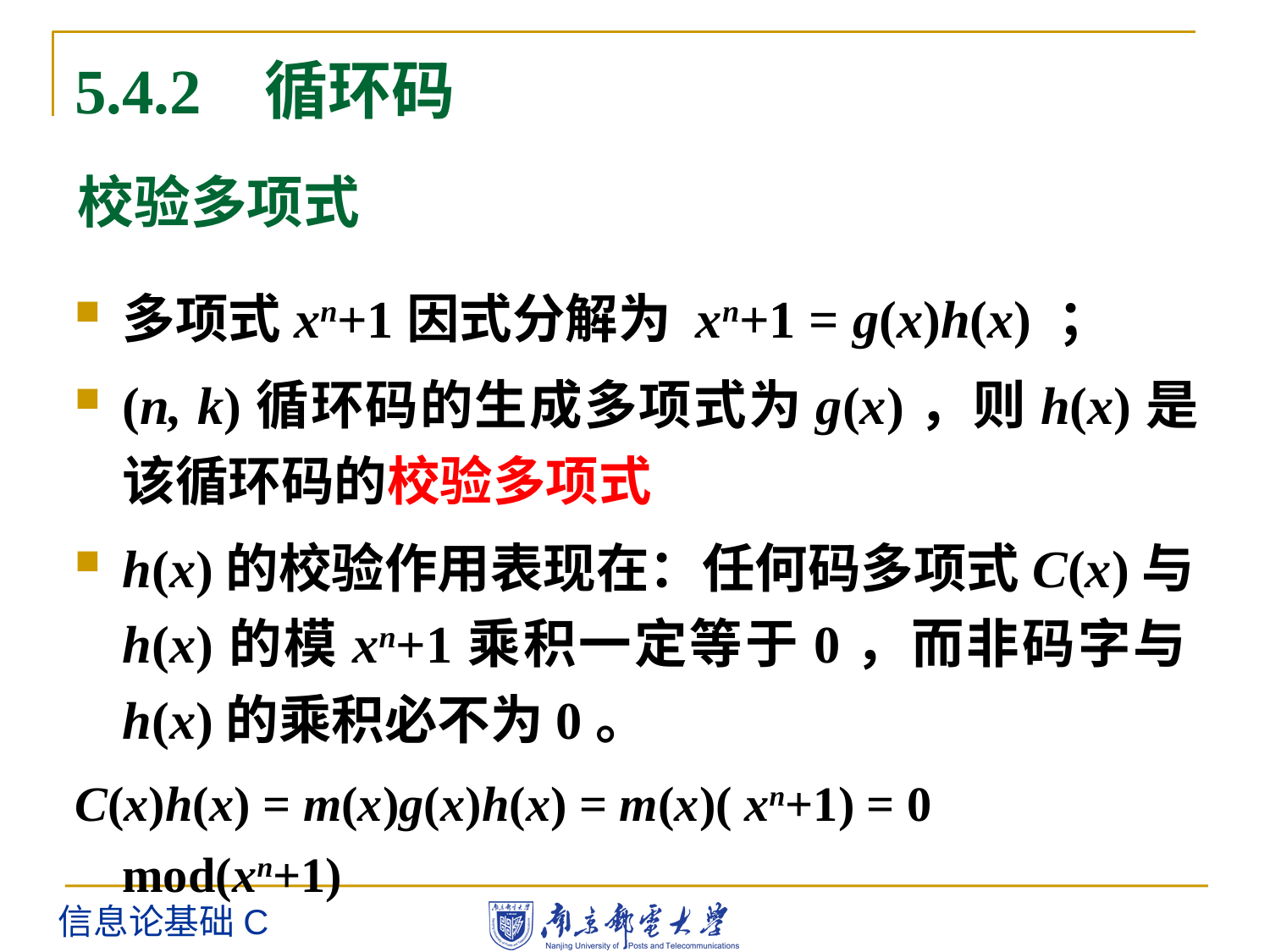

5.4.2   循环码
# 校验多项式
多项式xn+1因式分解为 xn+1 = g(x)h(x) ；
(n, k)循环码的生成多项式为g(x)，则h(x)是该循环码的校验多项式
h(x)的校验作用表现在：任何码多项式C(x)与h(x)的模xn+1乘积一定等于0，而非码字与h(x)的乘积必不为0。
C(x)h(x) = m(x)g(x)h(x) = m(x)( xn+1) = 0    mod(xn+1)

64